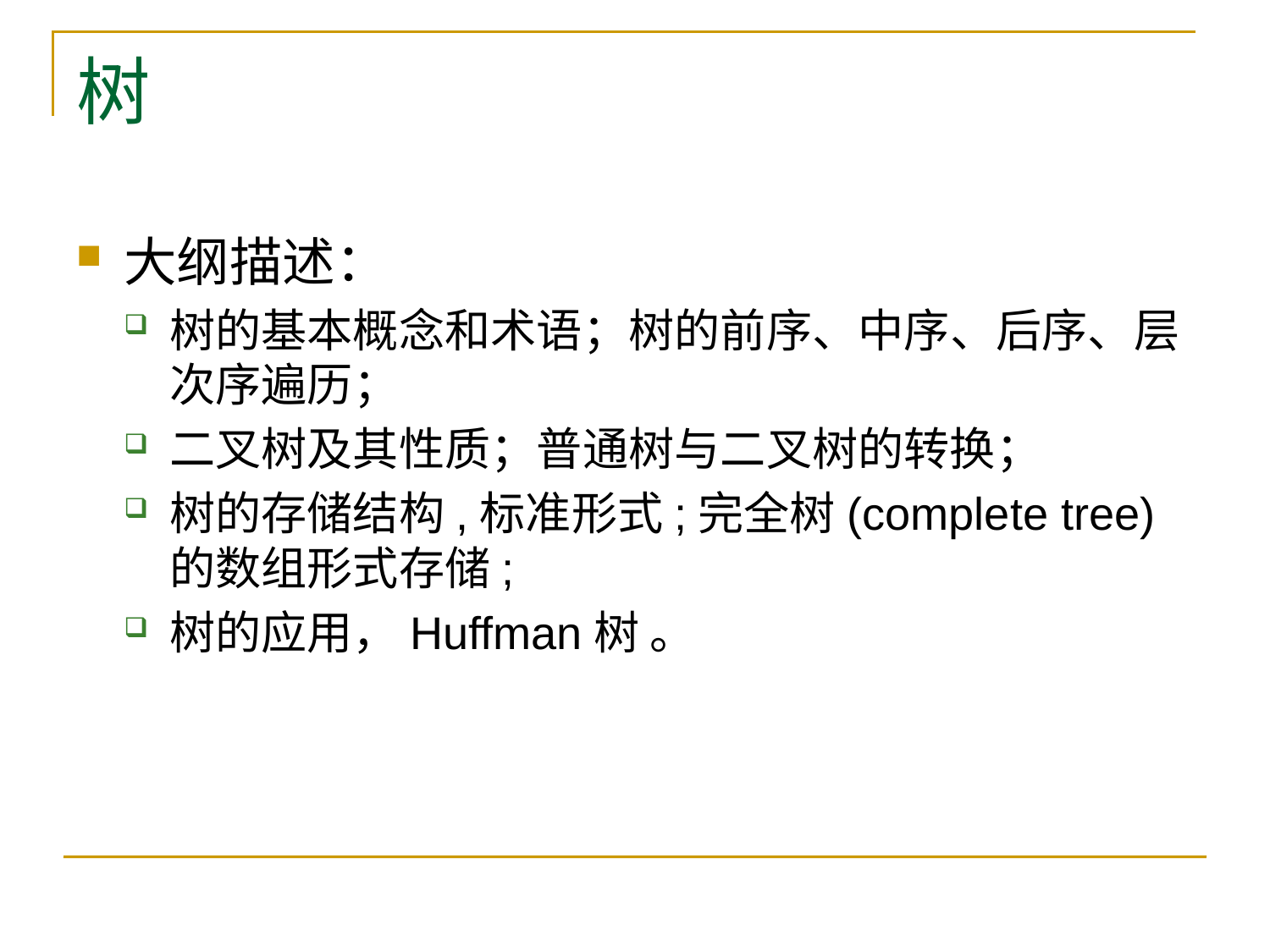

# 树
大纲描述：
树的基本概念和术语；树的前序、中序、后序、层次序遍历；
二叉树及其性质；普通树与二叉树的转换；
树的存储结构,标准形式;完全树(complete tree)的数组形式存储;
树的应用，Huffman树 。